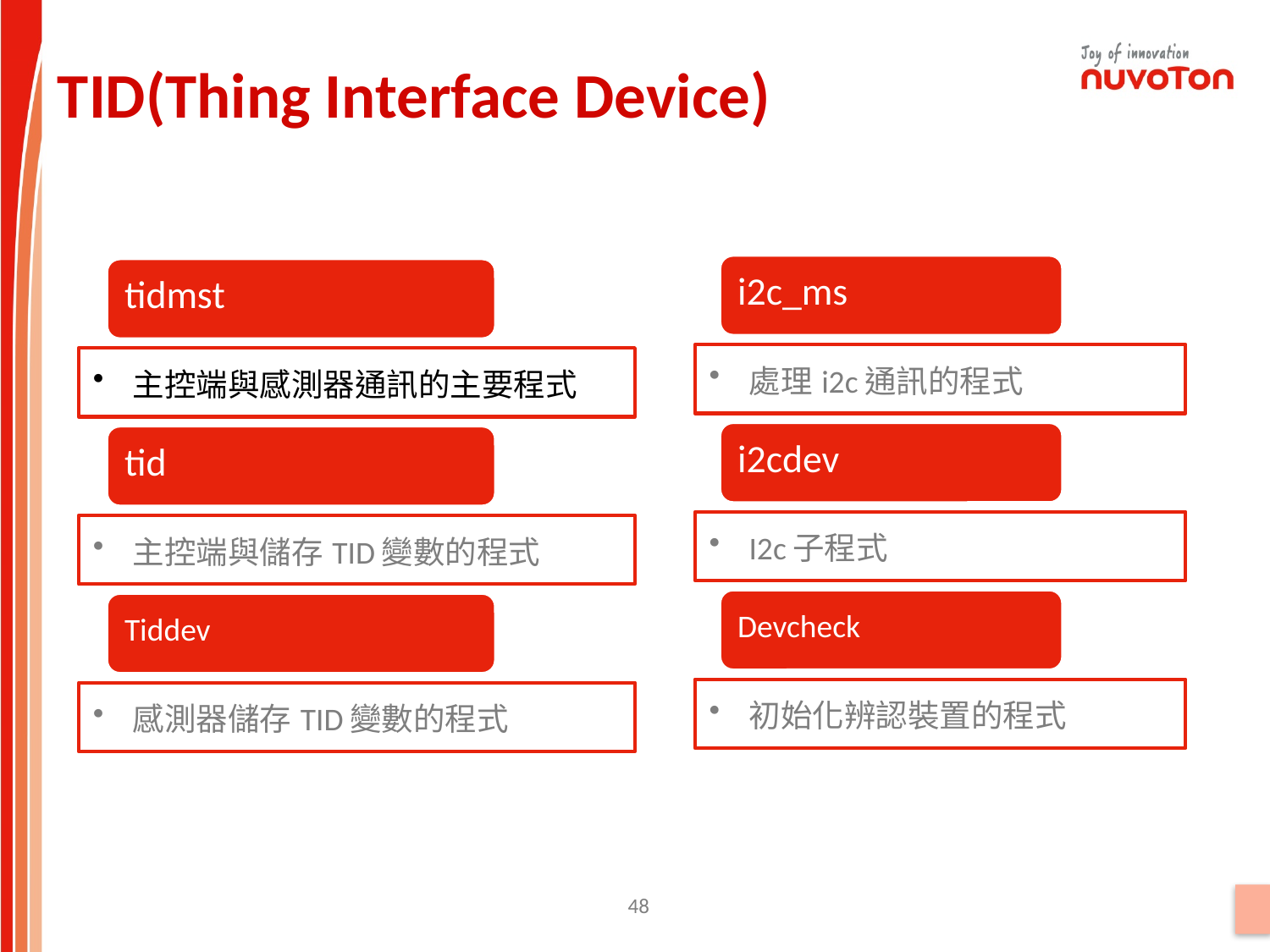

TID(Thing Interface Device)

i2cdev
I2c子程式
i2c_ms
處理i2c通訊的程式
Devcheck
初始化辨認裝置的程式
tid
主控端與儲存TID變數的程式
tidmst
主控端與感測器通訊的主要程式
Tiddev
感測器儲存TID變數的程式
48